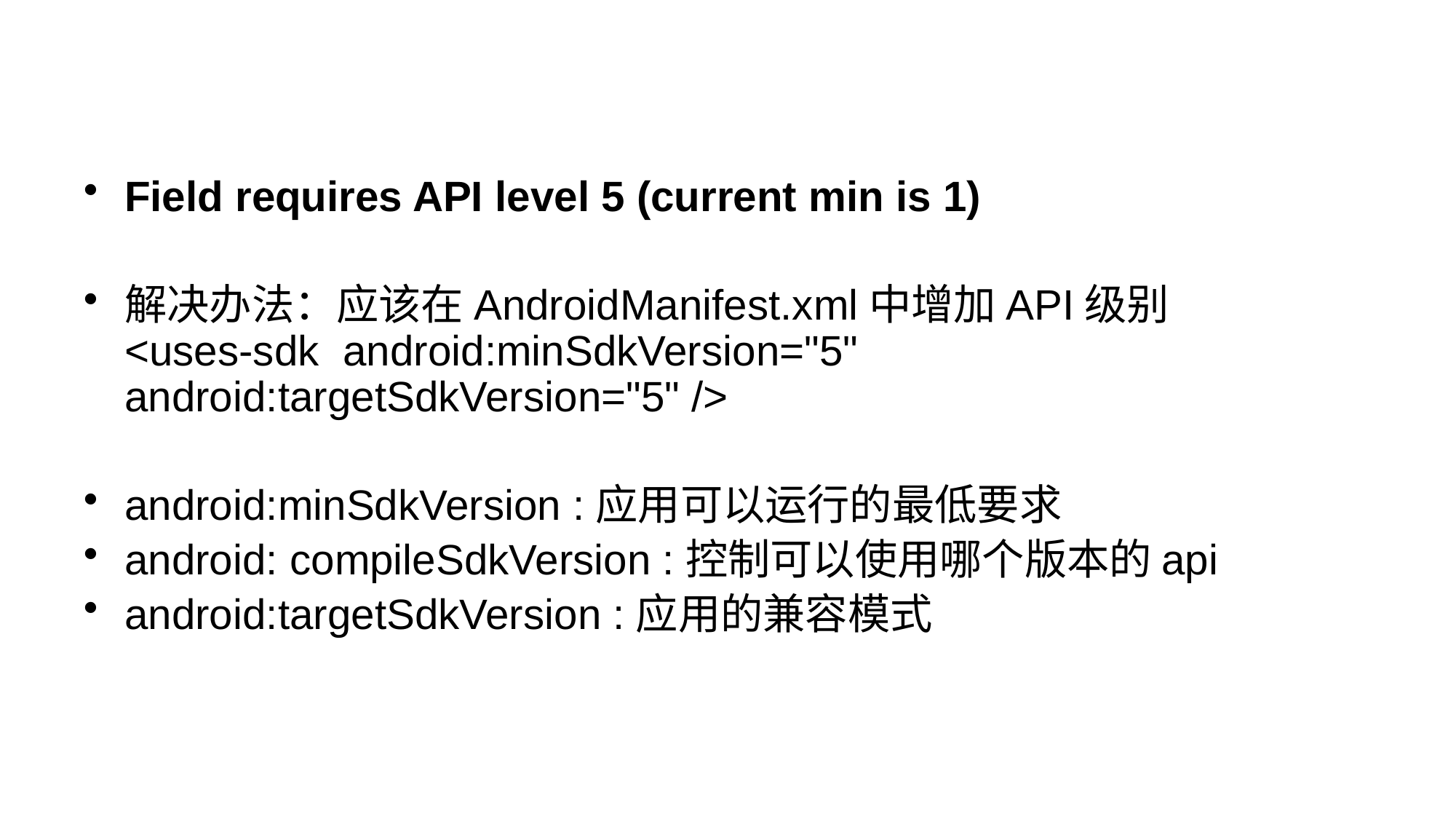

Field requires API level 5 (current min is 1)

解决办法：应该在AndroidManifest.xml中增加API级别
<uses-sdk  android:minSdkVersion="5" android:targetSdkVersion="5" />

android:minSdkVersion :应用可以运行的最低要求
android: compileSdkVersion :控制可以使用哪个版本的api
android:targetSdkVersion :应用的兼容模式